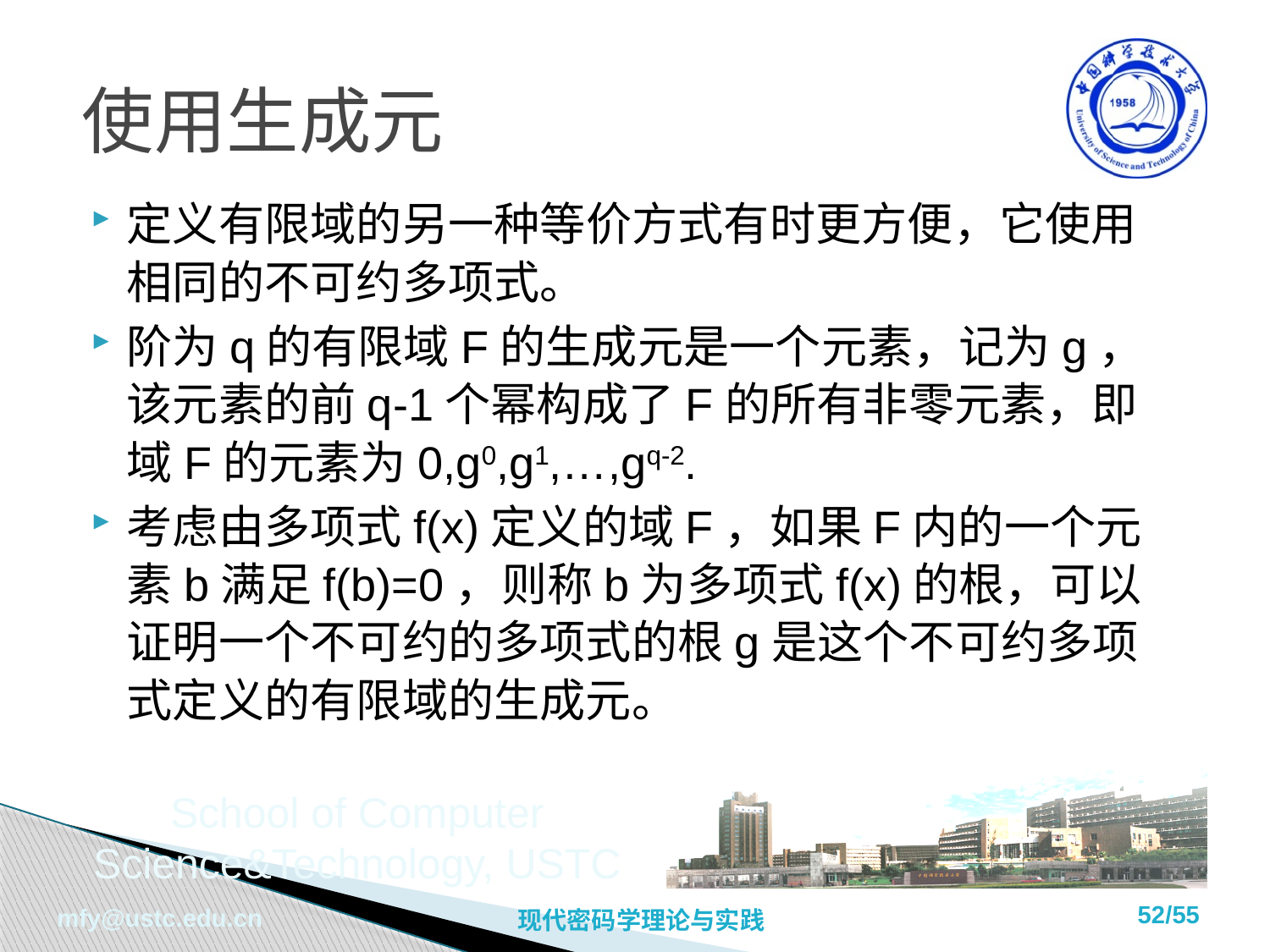

# 使用生成元
定义有限域的另一种等价方式有时更方便，它使用相同的不可约多项式。
阶为q的有限域F的生成元是一个元素，记为g，该元素的前q-1个幂构成了F的所有非零元素，即域F的元素为0,g0,g1,…,gq-2.
考虑由多项式f(x)定义的域F，如果F内的一个元素b满足f(b)=0，则称b为多项式f(x)的根，可以证明一个不可约的多项式的根g是这个不可约多项式定义的有限域的生成元。